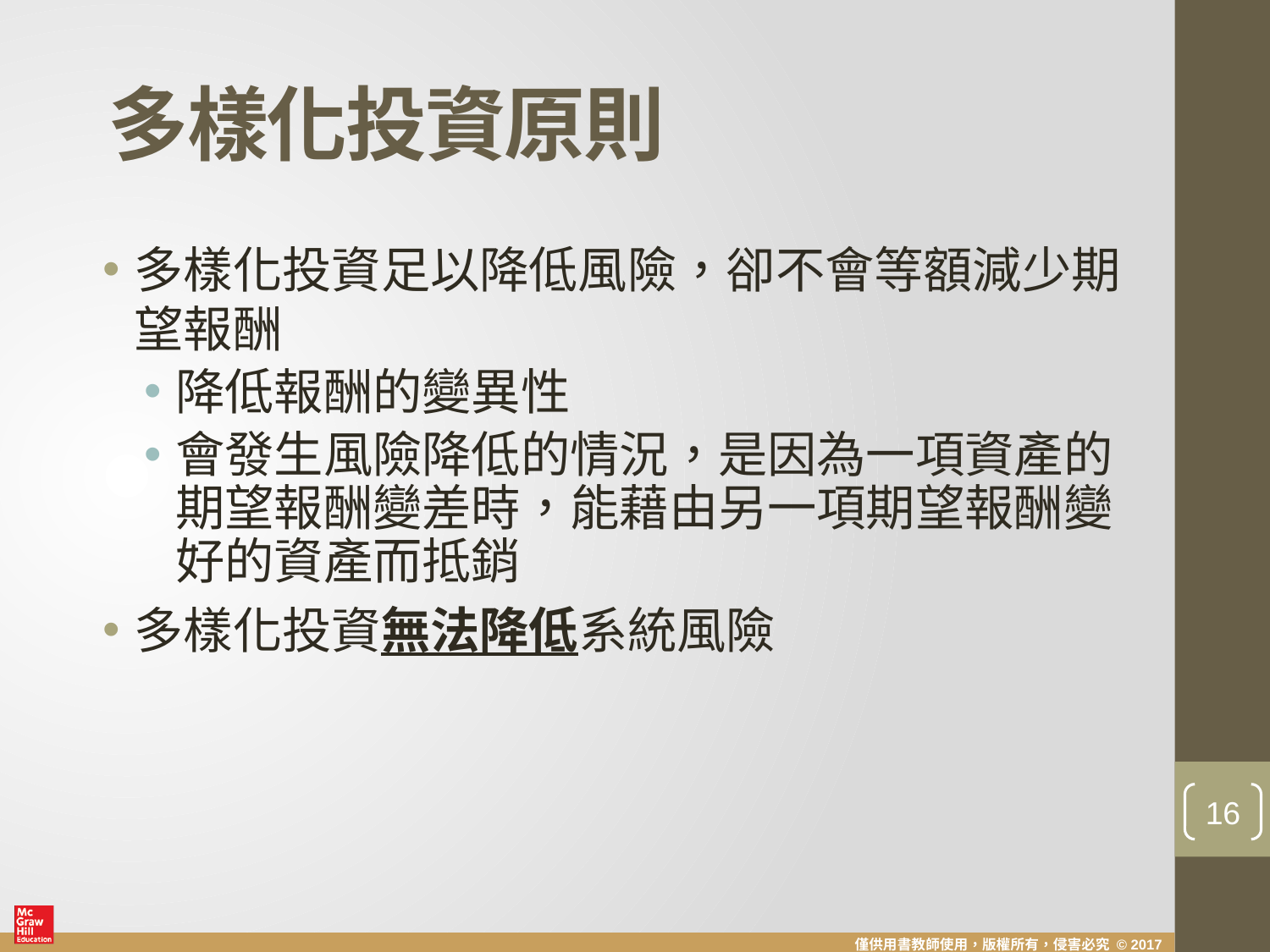

# 多樣化投資原則
多樣化投資足以降低風險，卻不會等額減少期望報酬
降低報酬的變異性
會發生風險降低的情況，是因為一項資產的期望報酬變差時，能藉由另一項期望報酬變好的資產而抵銷
多樣化投資無法降低系統風險
16